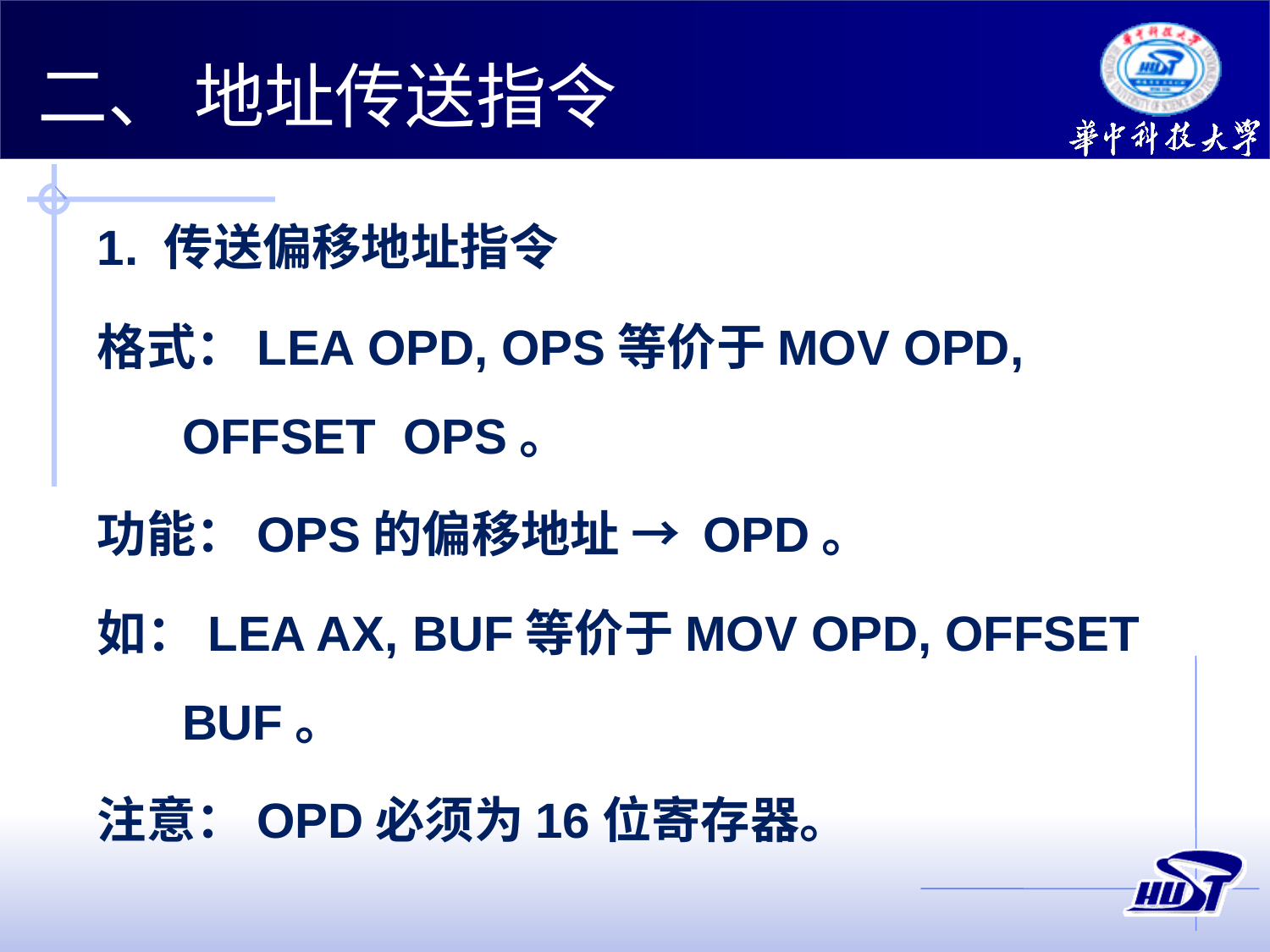

# 二、 地址传送指令
1. 传送偏移地址指令
格式：LEA OPD, OPS等价于MOV OPD, OFFSET  OPS。
功能：OPS的偏移地址 → OPD。
如：LEA AX, BUF等价于MOV OPD, OFFSET BUF。
注意：OPD必须为16位寄存器。